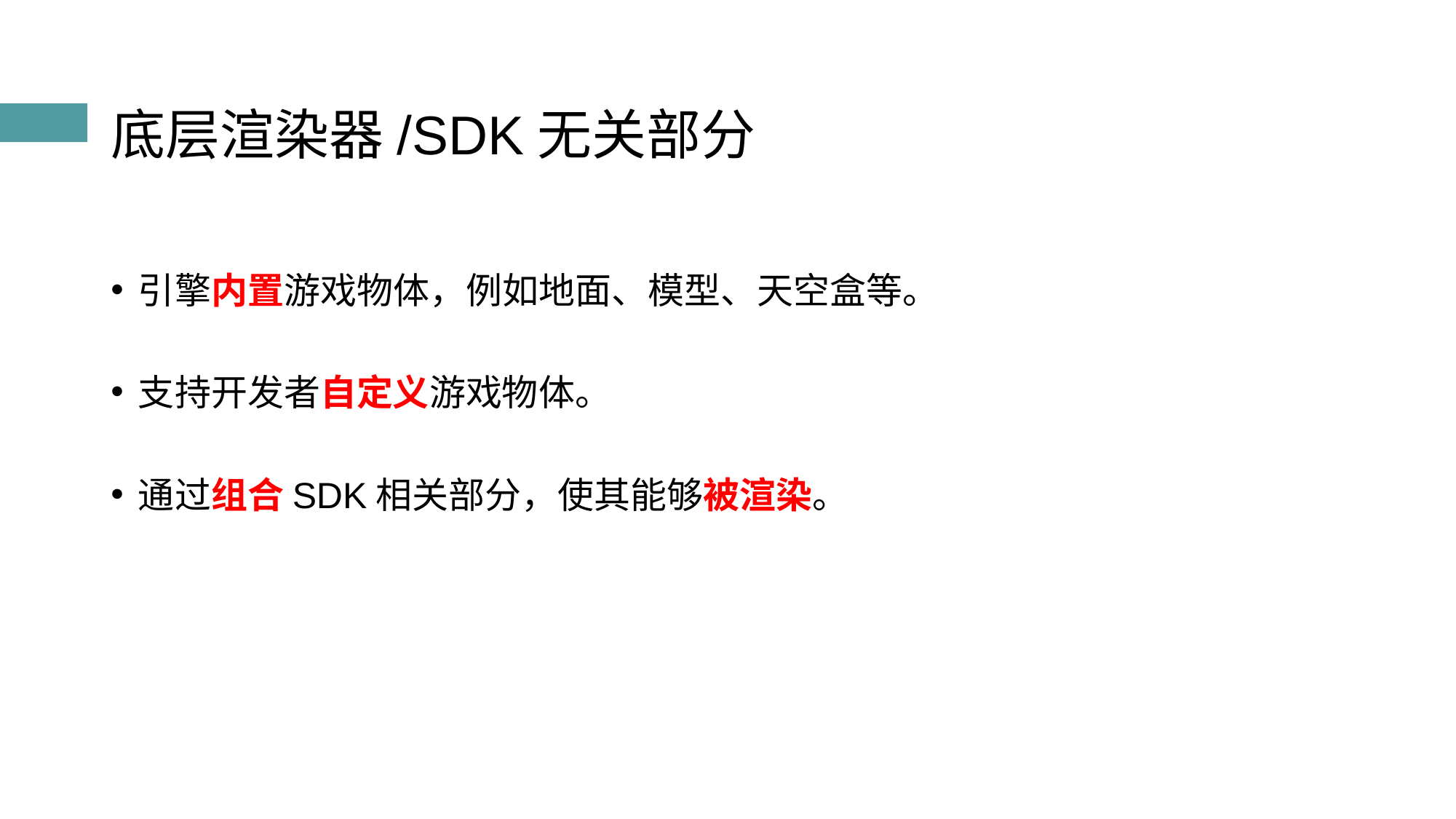

# 底层渲染器/SDK无关部分
引擎内置游戏物体，例如地面、模型、天空盒等。
支持开发者自定义游戏物体。
通过组合SDK相关部分，使其能够被渲染。